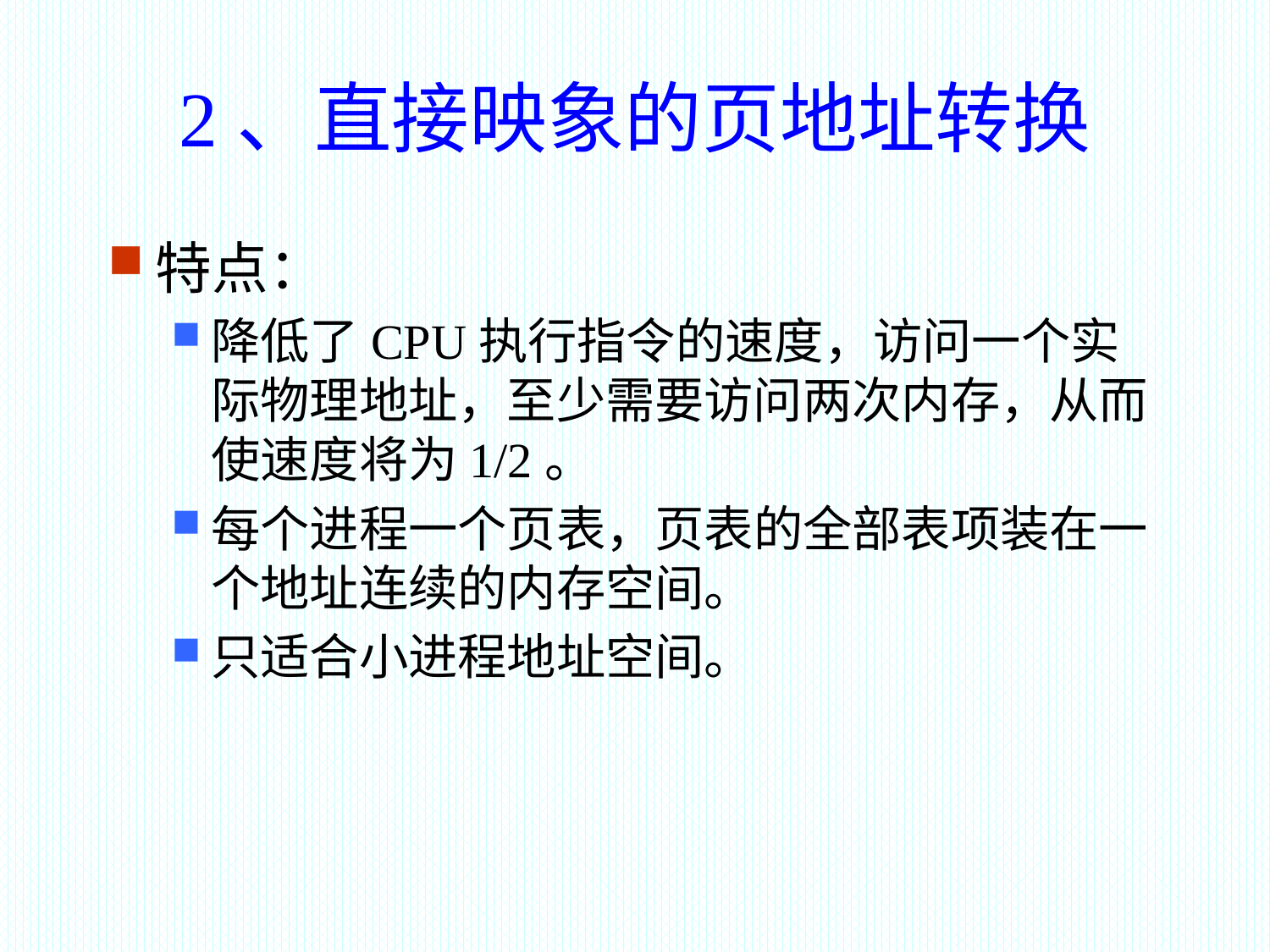

# 2、直接映象的页地址转换
特点：
降低了CPU执行指令的速度，访问一个实际物理地址，至少需要访问两次内存，从而使速度将为1/2。
每个进程一个页表，页表的全部表项装在一个地址连续的内存空间。
只适合小进程地址空间。